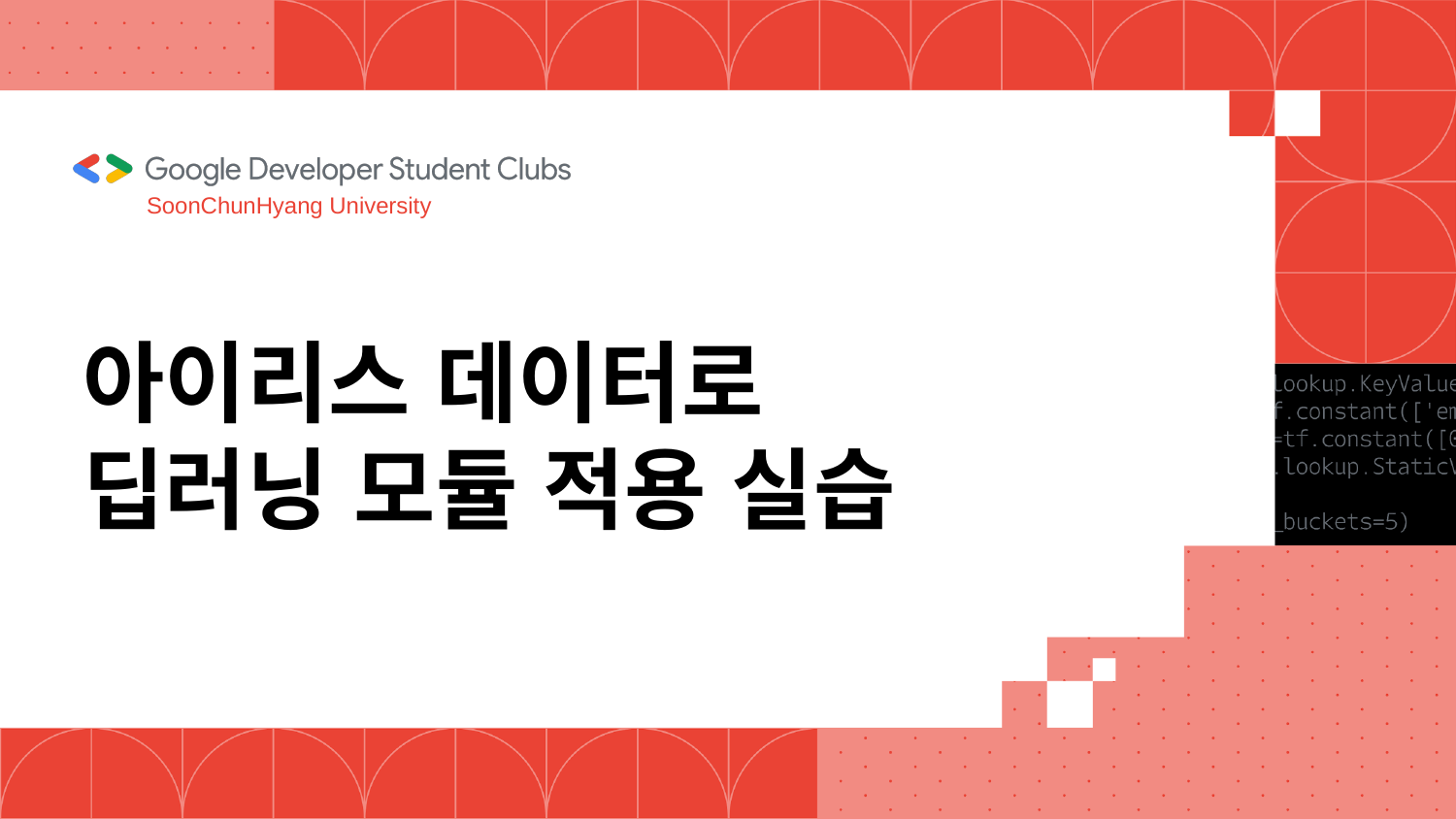

SoonChunHyang University
# 아이리스 데이터로 딥러닝 모듈 적용 실습